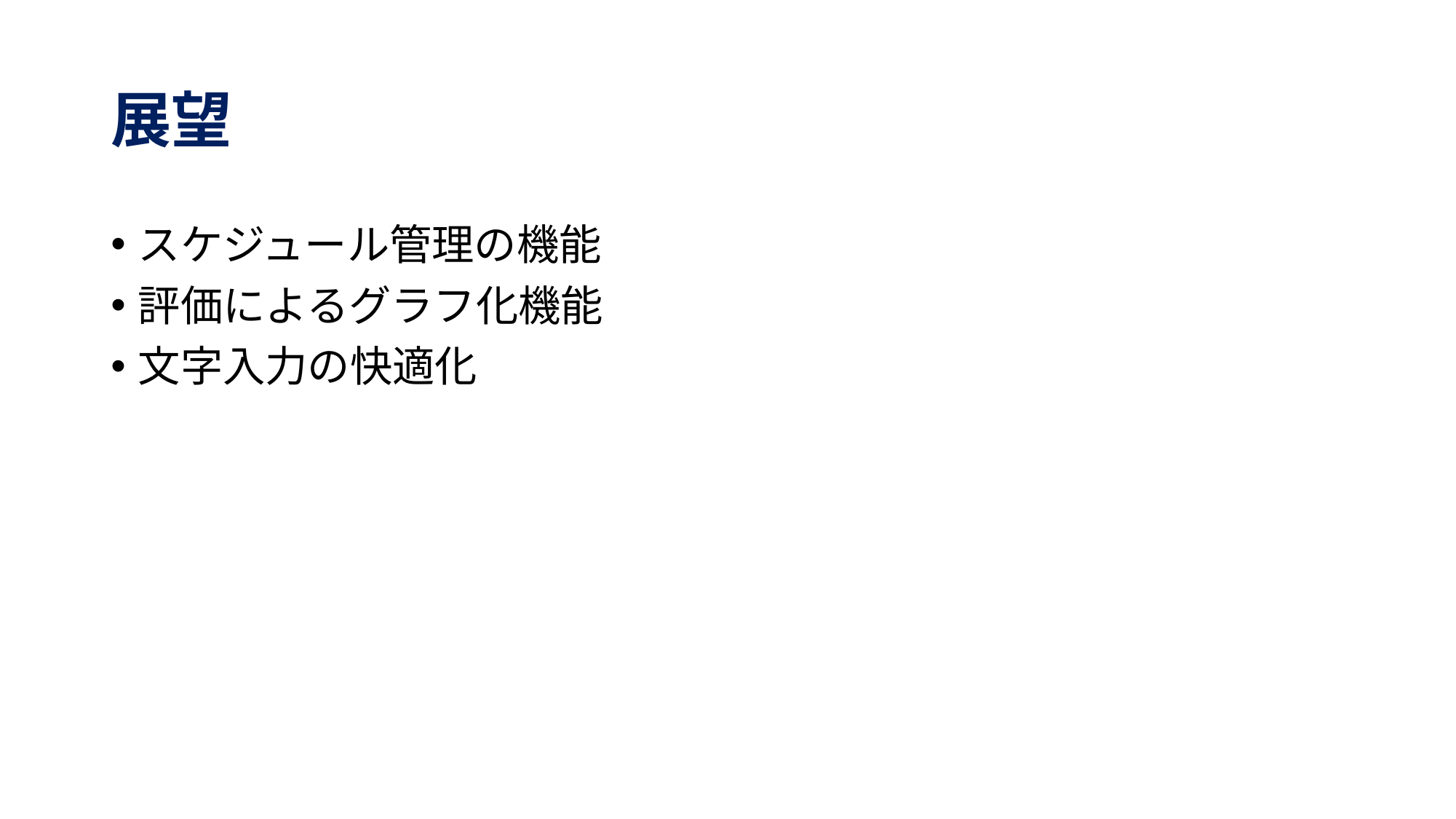

# 展望
スケジュール管理の機能
評価によるグラフ化機能
文字入力の快適化